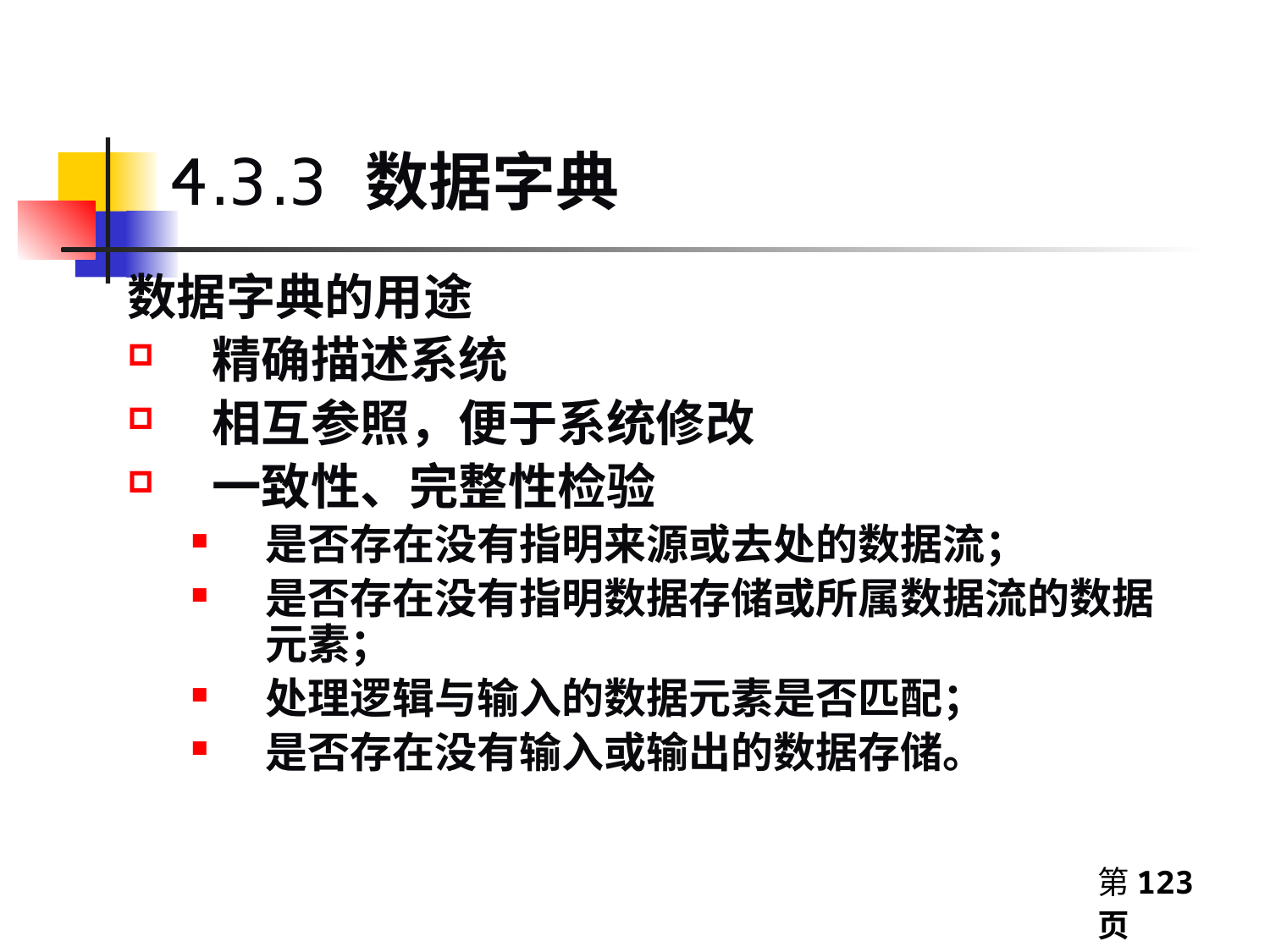

4.3.3 数据字典
数据字典的用途
精确描述系统
相互参照，便于系统修改
一致性、完整性检验
是否存在没有指明来源或去处的数据流；
是否存在没有指明数据存储或所属数据流的数据元素；
处理逻辑与输入的数据元素是否匹配；
是否存在没有输入或输出的数据存储。